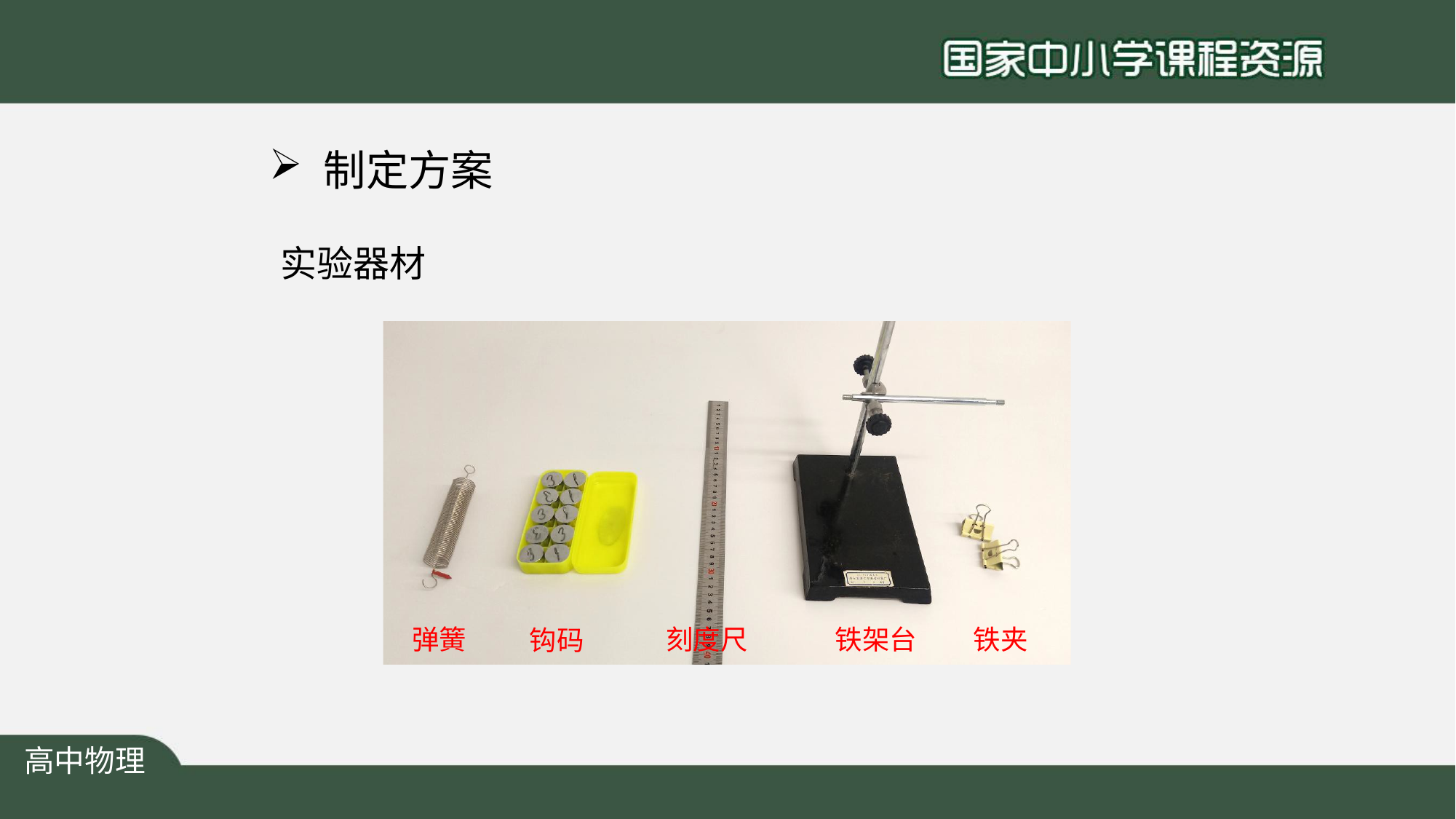

制定方案
实验器材

铁架台	铁夹
弹簧
刻度尺
钩码
高中物理